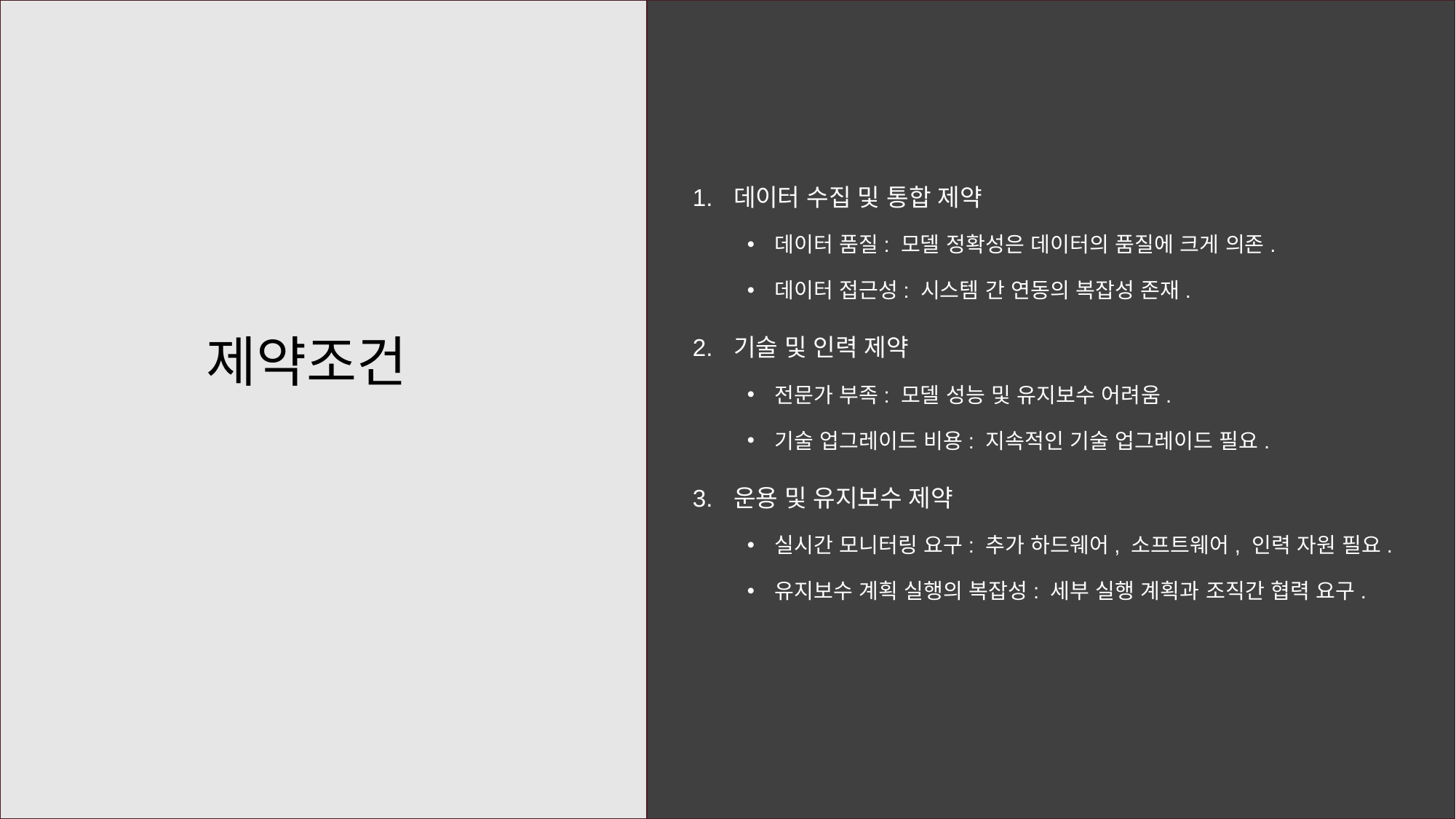

데이터 수집 및 통합 제약
데이터 품질: 모델 정확성은 데이터의 품질에 크게 의존.
데이터 접근성: 시스템 간 연동의 복잡성 존재.
기술 및 인력 제약
전문가 부족: 모델 성능 및 유지보수 어려움.
기술 업그레이드 비용: 지속적인 기술 업그레이드 필요.
운용 및 유지보수 제약
실시간 모니터링 요구: 추가 하드웨어, 소프트웨어, 인력 자원 필요.
유지보수 계획 실행의 복잡성: 세부 실행 계획과 조직간 협력 요구.
# 제약조건